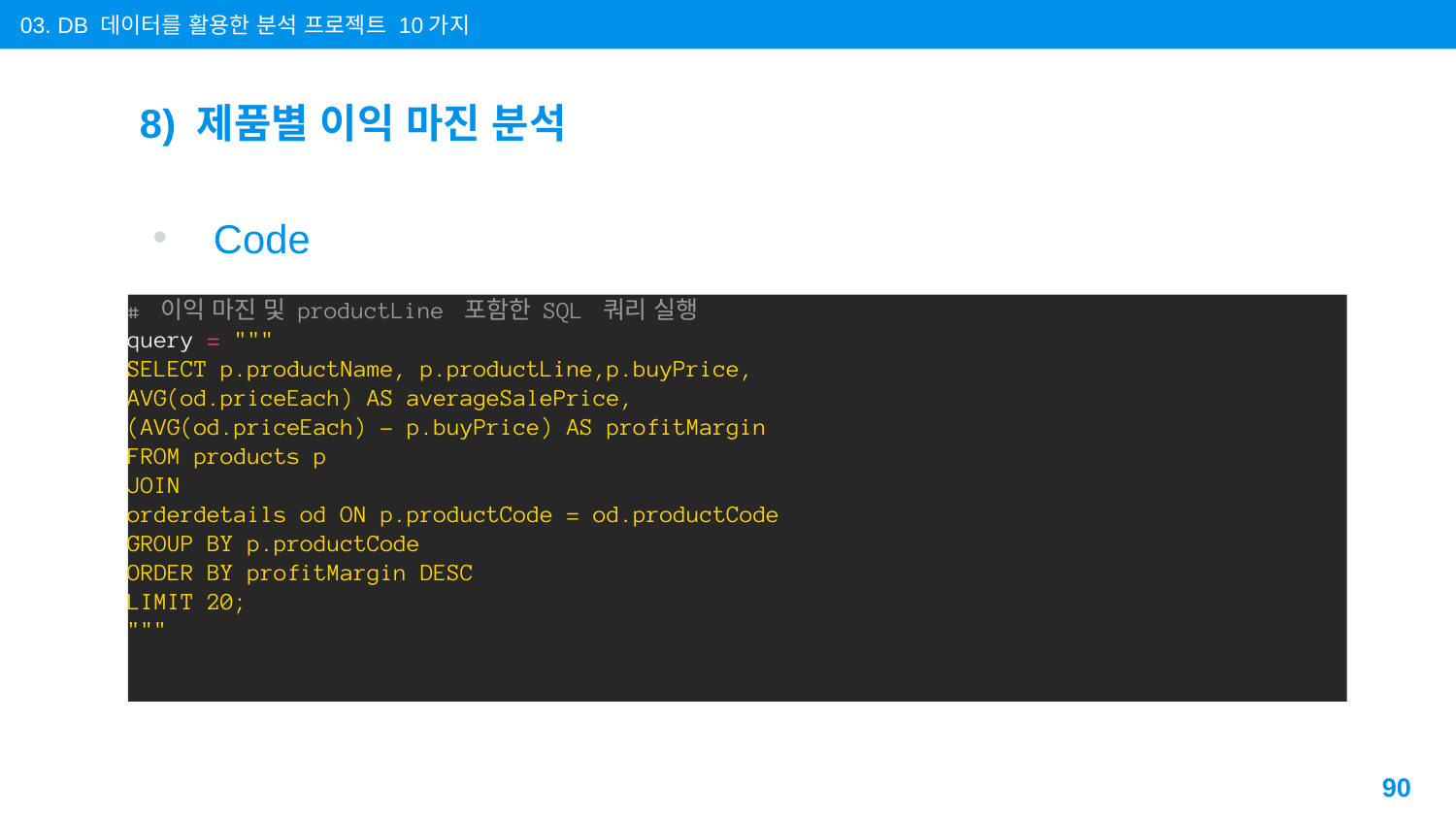

03. DB 데이터를 활용한 분석 프로젝트 10가지
# 8) 제품별 이익 마진 분석
Code
# 이익 마진 및 productLine 포함한 SQL 쿼리 실행
query = """
SELECT p.productName, p.productLine,p.buyPrice,
AVG(od.priceEach) AS averageSalePrice,
(AVG(od.priceEach) - p.buyPrice) AS profitMargin
FROM products p
JOIN
orderdetails od ON p.productCode = od.productCode
GROUP BY p.productCode
ORDER BY profitMargin DESC
LIMIT 20;
"""

90